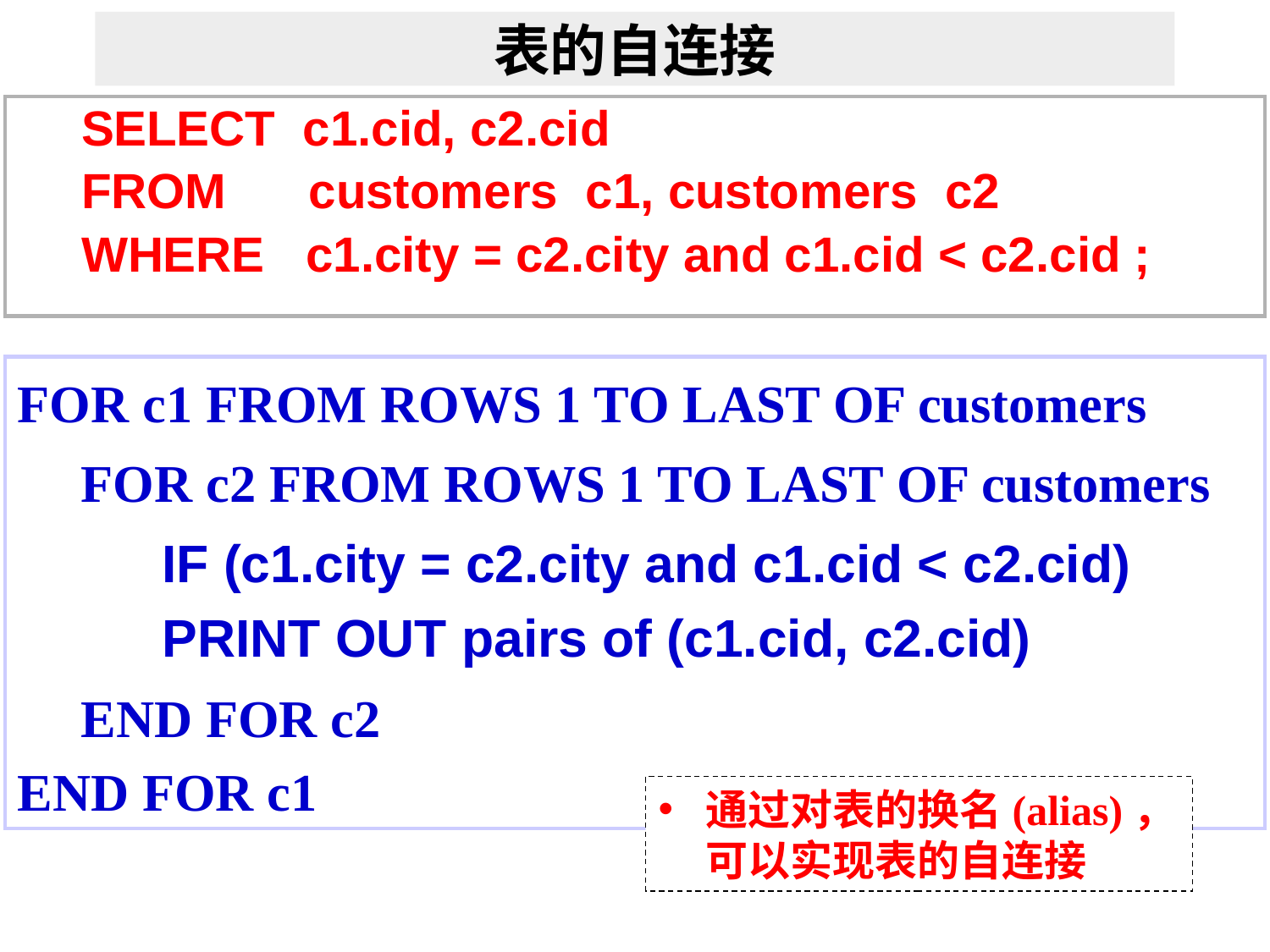

表的自连接
SELECT  c1.cid, c2.cid
FROM      customers  c1, customers  c2
WHERE   c1.city = c2.city and c1.cid < c2.cid ;
FOR c1 FROM ROWS 1 TO LAST OF customers
FOR c2 FROM ROWS 1 TO LAST OF customers
     ......
     ......
END FOR c2
END FOR c1
IF (c1.city = c2.city and c1.cid < c2.cid)
PRINT OUT pairs of (c1.cid, c2.cid)
通过对表的换名(alias)，可以实现表的自连接